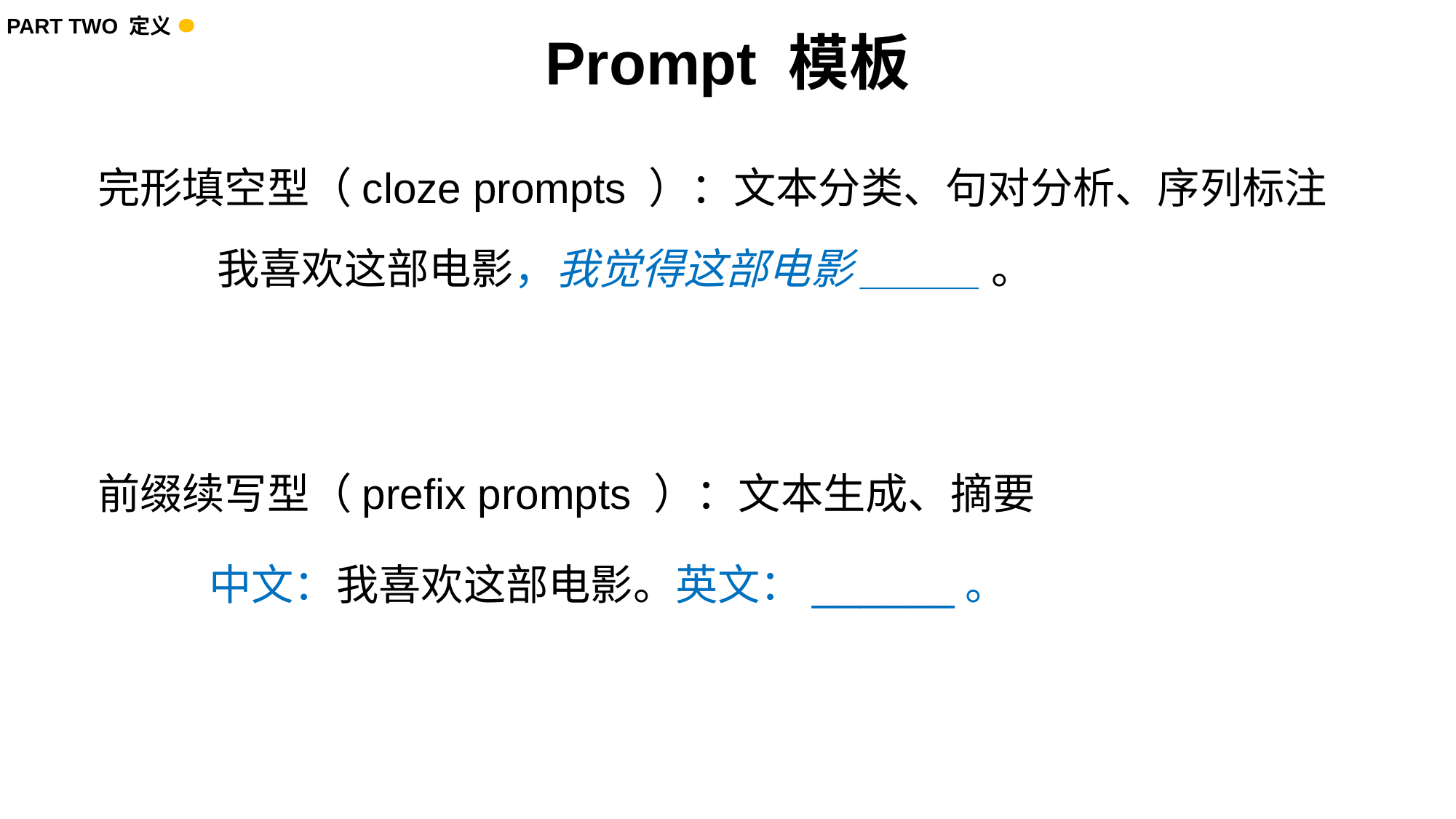

PART TWO 定义
Prompt 模板

完形填空型（cloze prompts ）：文本分类、句对分析、序列标注
我喜欢这部电影，我觉得这部电影_____。
前缀续写型（prefix prompts ）：文本生成、摘要
中文：我喜欢这部电影。英文：______。